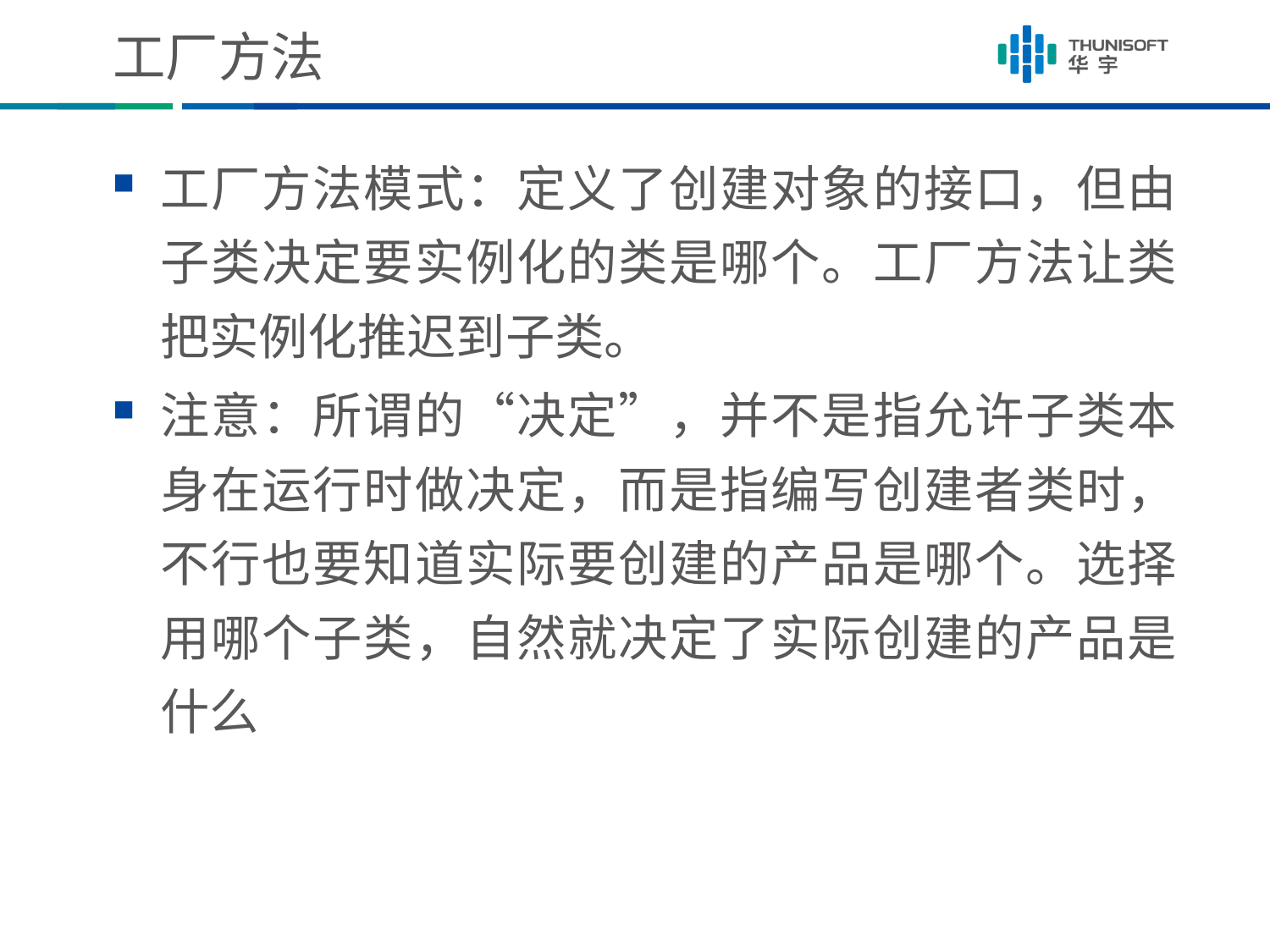

# 工厂方法
工厂方法模式：定义了创建对象的接口，但由子类决定要实例化的类是哪个。工厂方法让类把实例化推迟到子类。
注意：所谓的“决定”，并不是指允许子类本身在运行时做决定，而是指编写创建者类时，不行也要知道实际要创建的产品是哪个。选择用哪个子类，自然就决定了实际创建的产品是什么

9